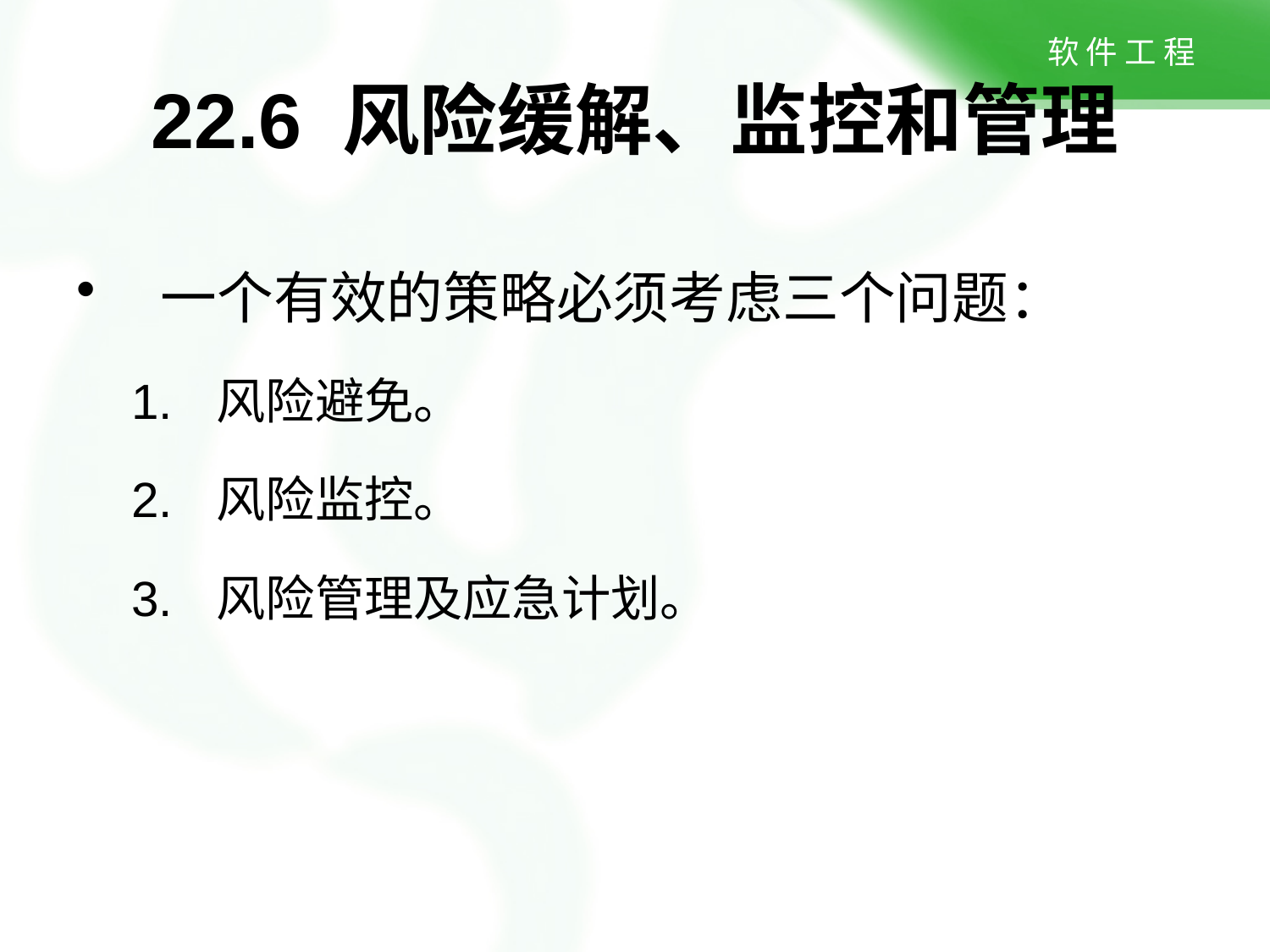

# 22.6 风险缓解、监控和管理
一个有效的策略必须考虑三个问题：
风险避免。
风险监控。
风险管理及应急计划。